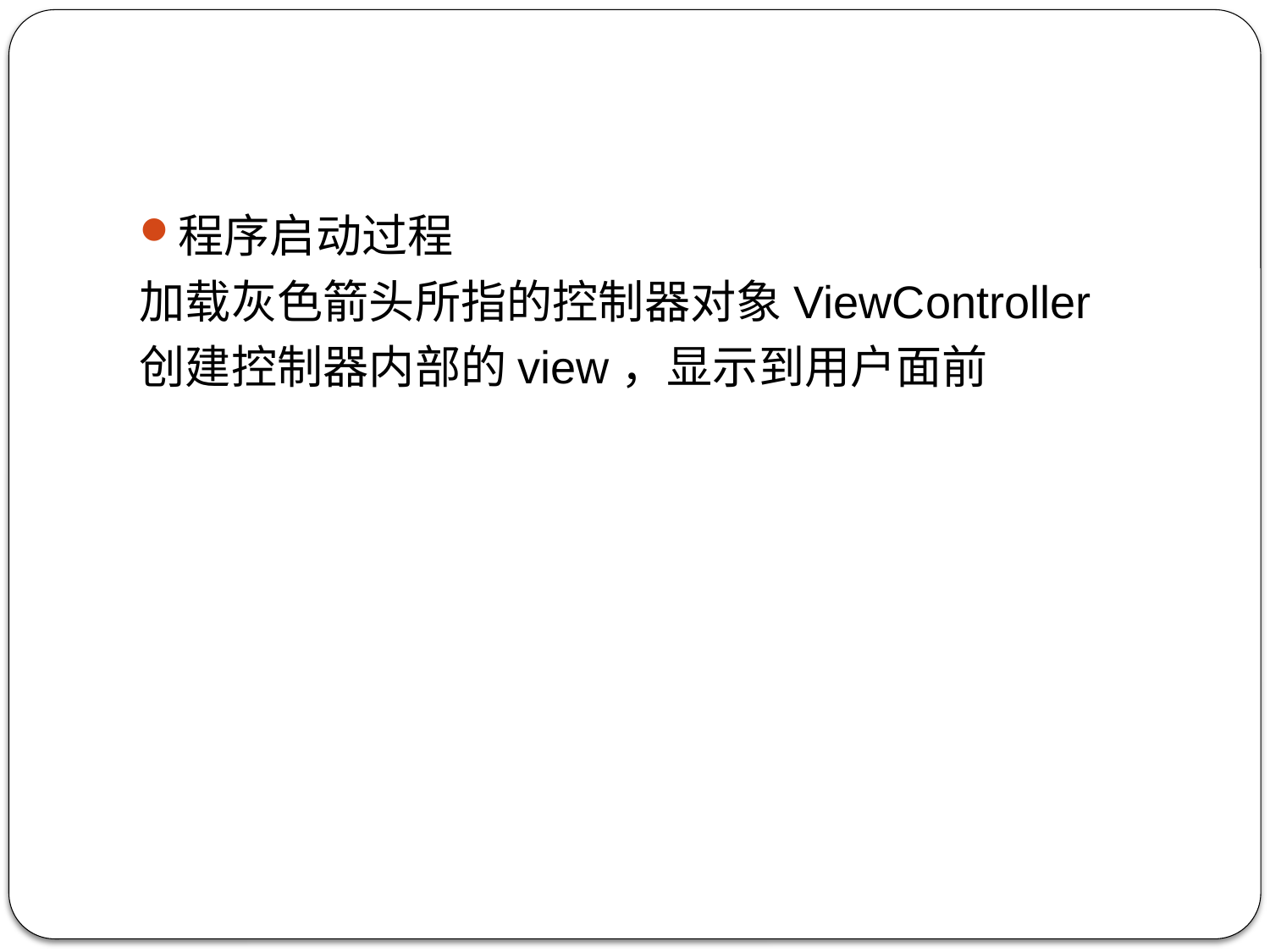

#
程序启动过程
加载灰色箭头所指的控制器对象ViewController
创建控制器内部的view，显示到用户面前